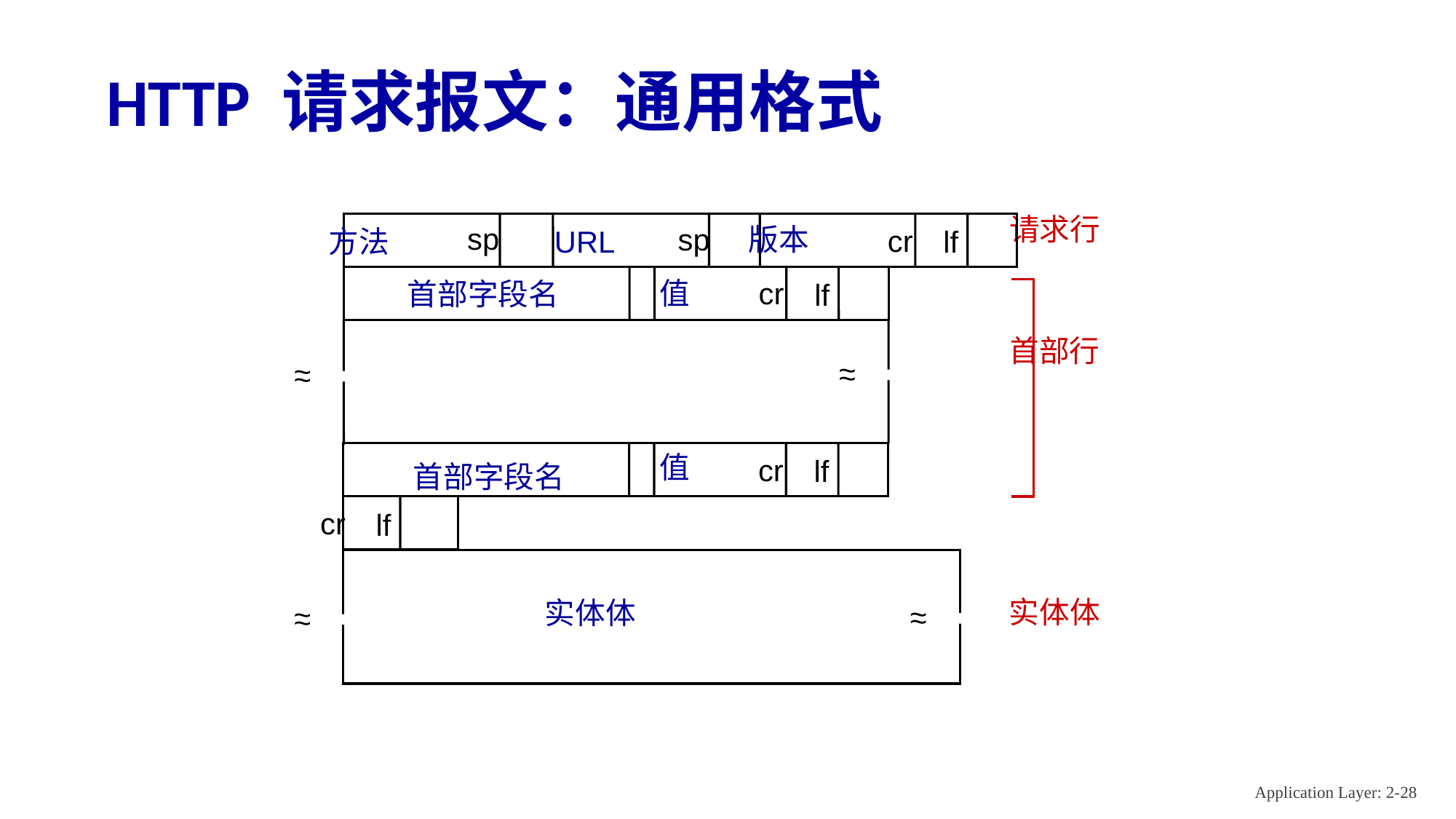

# HTTP 请求报文：通用格式
请求行

sp
sp
版本
cr
方法
URL
lf

值
cr
首部字段名
lf

首部行
~
~

~
~

值

cr
lf
首部字段名

cr
lf

实体体
~
~

~
~

实体体
Application Layer: 2-28